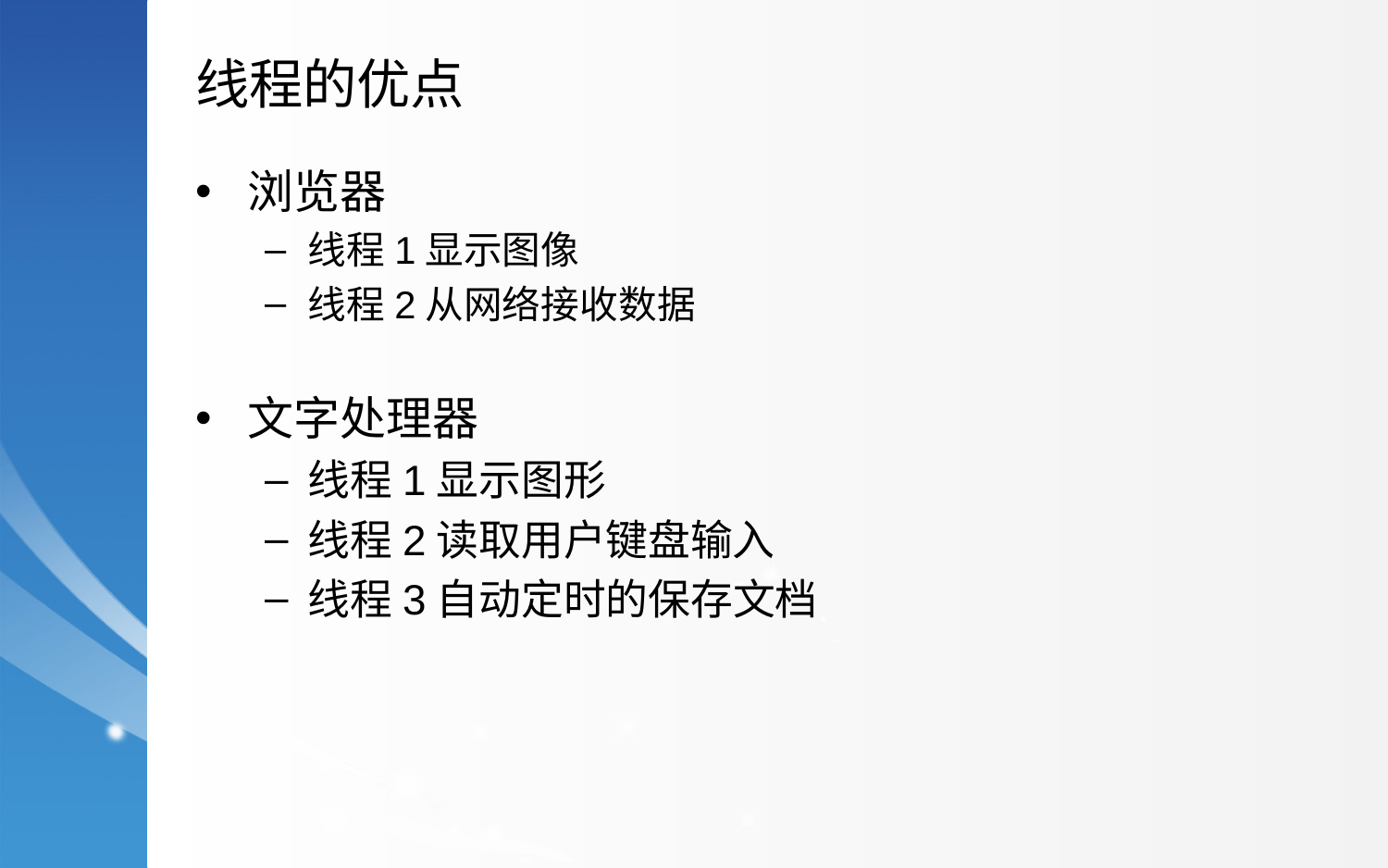

线程的优点
浏览器
线程1显示图像
线程2从网络接收数据

文字处理器
线程1显示图形
线程2读取用户键盘输入
线程3自动定时的保存文档